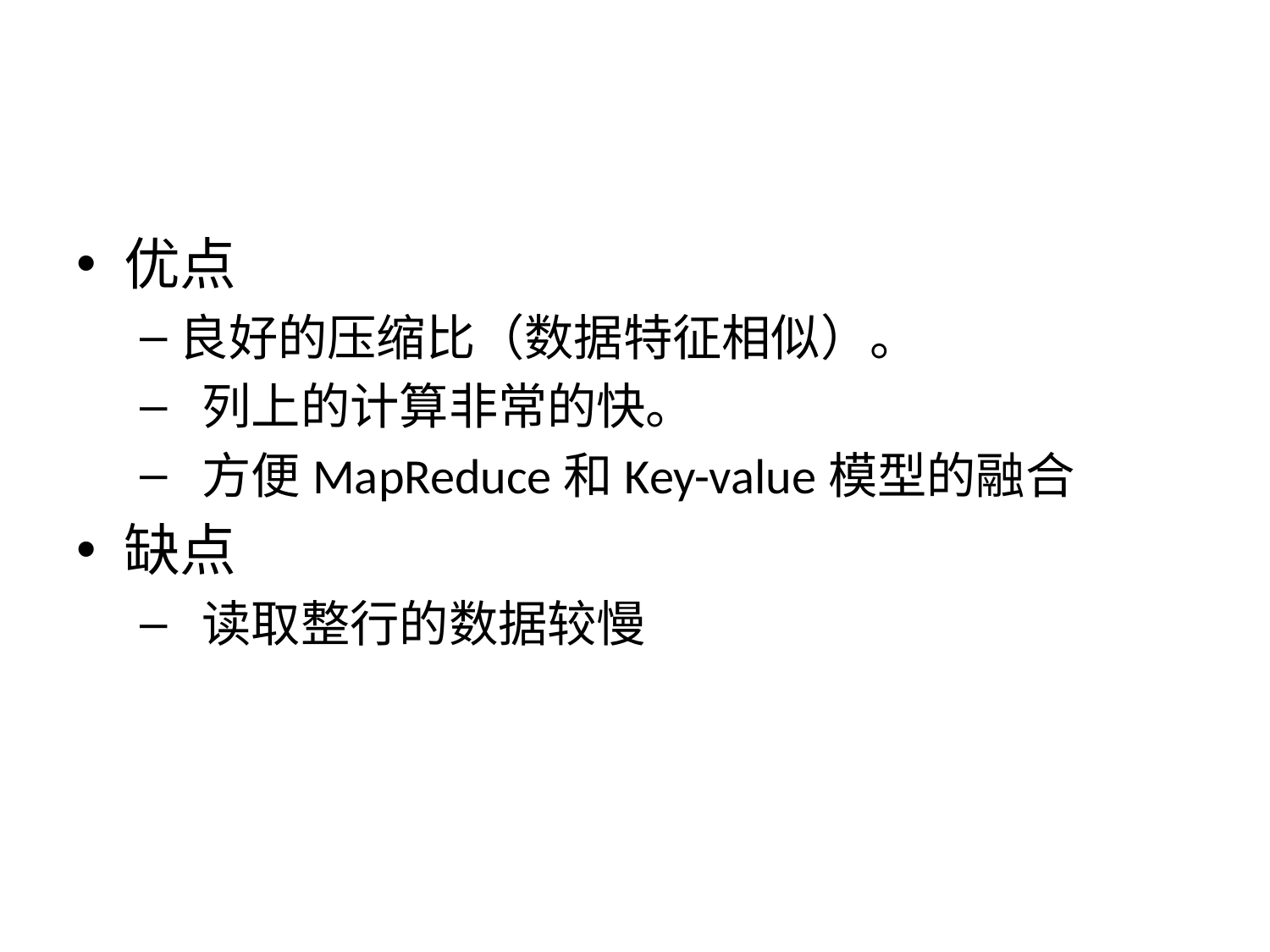

优点
良好的压缩比（数据特征相似）。
 列上的计算非常的快。
 方便MapReduce和Key-value模型的融合
缺点
 读取整行的数据较慢